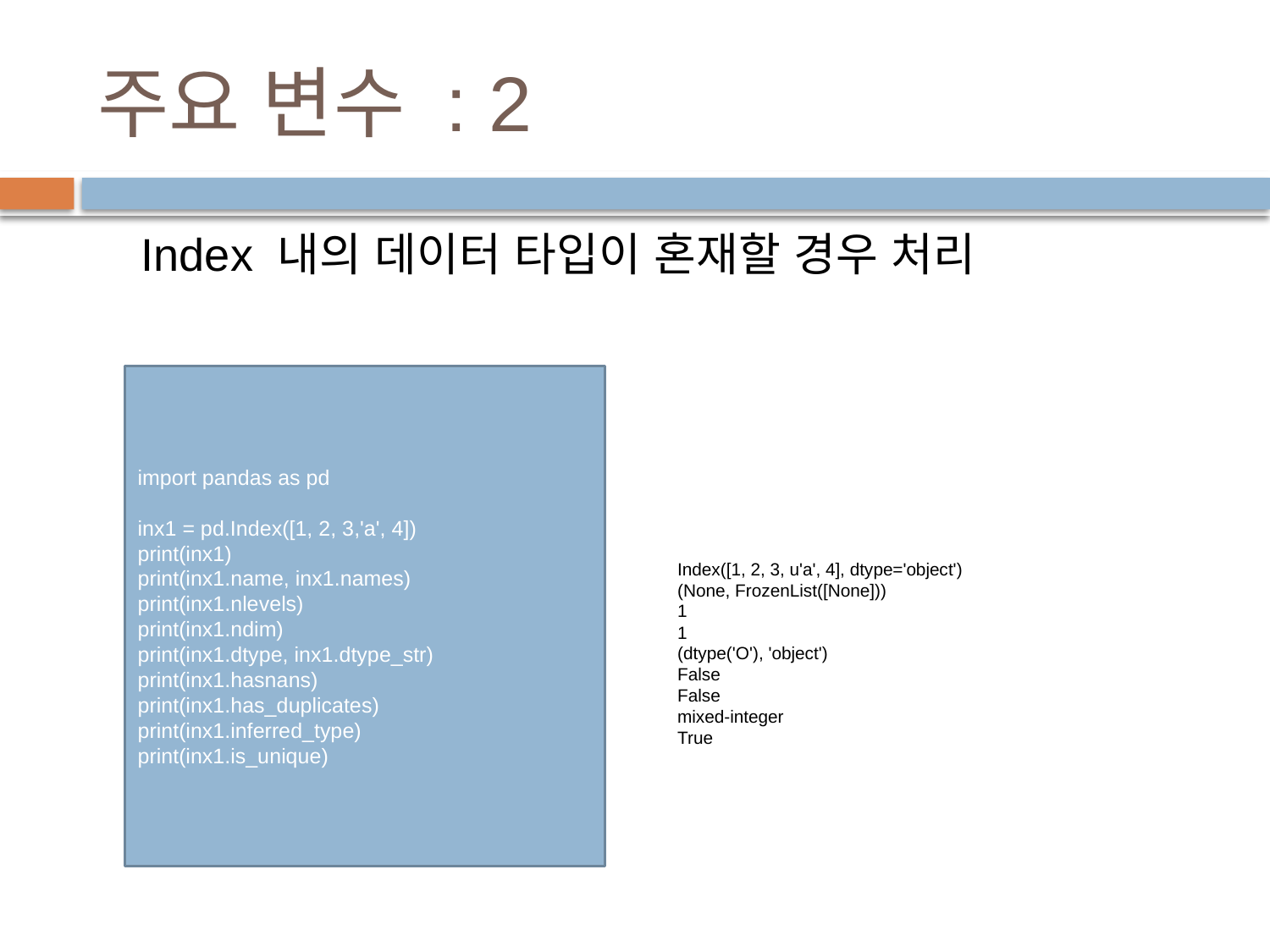

# 주요 변수 : 2
Index 내의 데이터 타입이 혼재할 경우 처리
import pandas as pd

inx1 = pd.Index([1, 2, 3,'a', 4])
print(inx1)
print(inx1.name, inx1.names)
print(inx1.nlevels)
print(inx1.ndim)
print(inx1.dtype, inx1.dtype_str)
print(inx1.hasnans)
print(inx1.has_duplicates)
print(inx1.inferred_type)
print(inx1.is_unique)
Index([1, 2, 3, u'a', 4], dtype='object')
(None, FrozenList([None]))
1
1
(dtype('O'), 'object')
False
False
mixed-integer
True